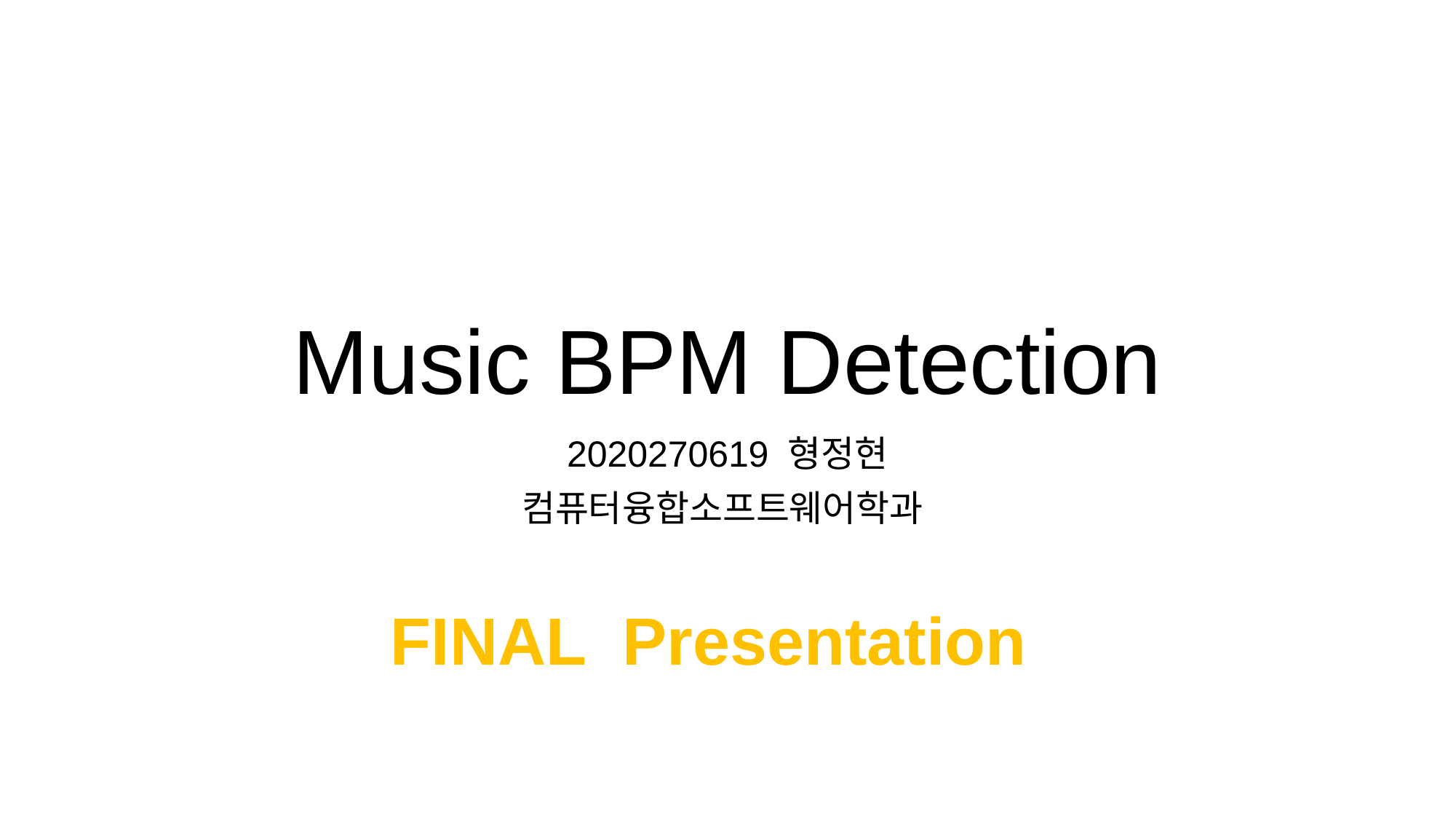

# Music BPM Detection
2020270619 형정현
컴퓨터융합소프트웨어학과
FINAL  Presentation